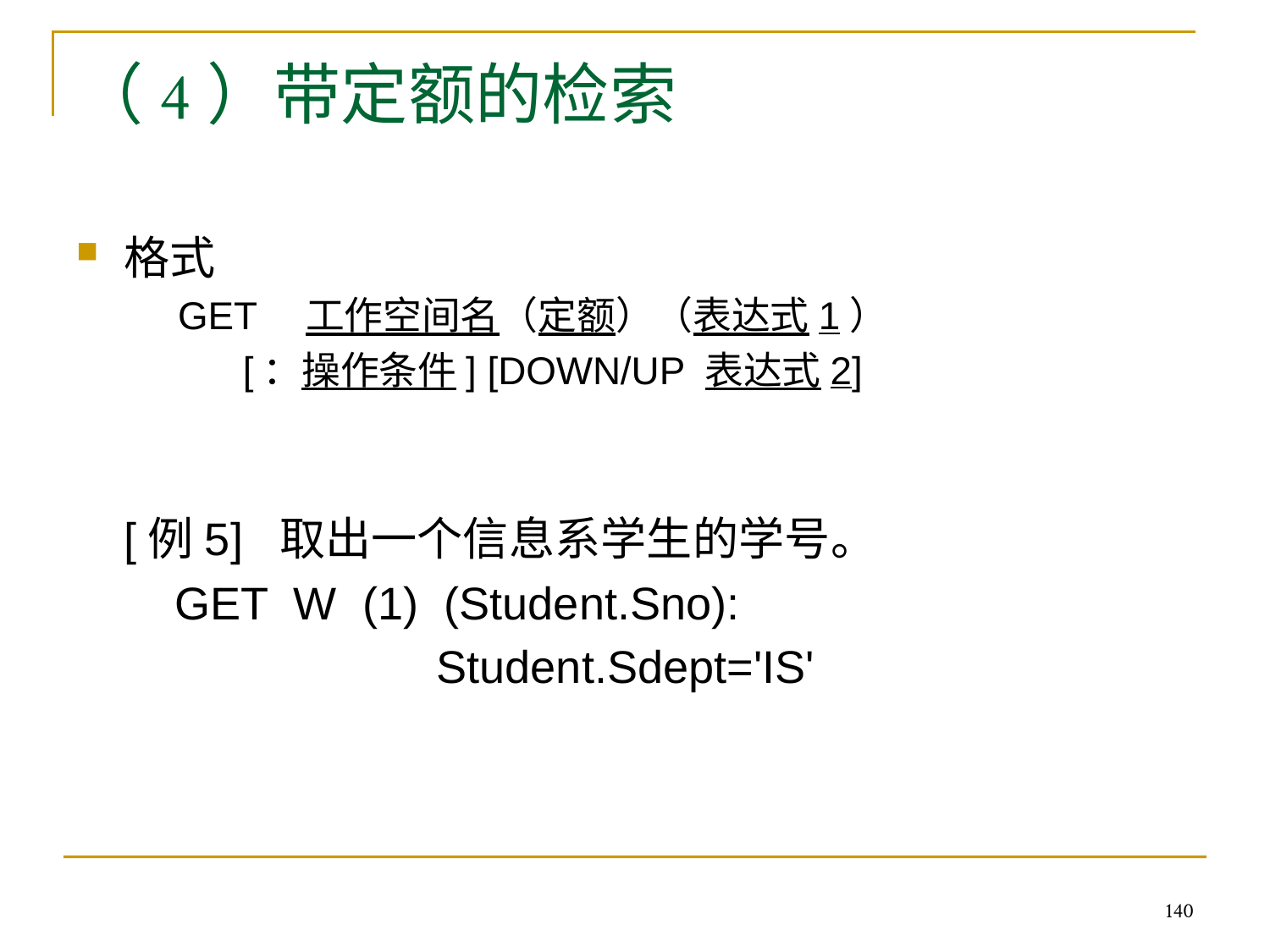

# （4）带定额的检索
格式
     GET　工作空间名（定额）（表达式1）
           [：操作条件] [DOWN/UP 表达式2]

[例5]  取出一个信息系学生的学号。
    GET  W  (1)  (Student.Sno):
			 Student.Sdept='IS'
140